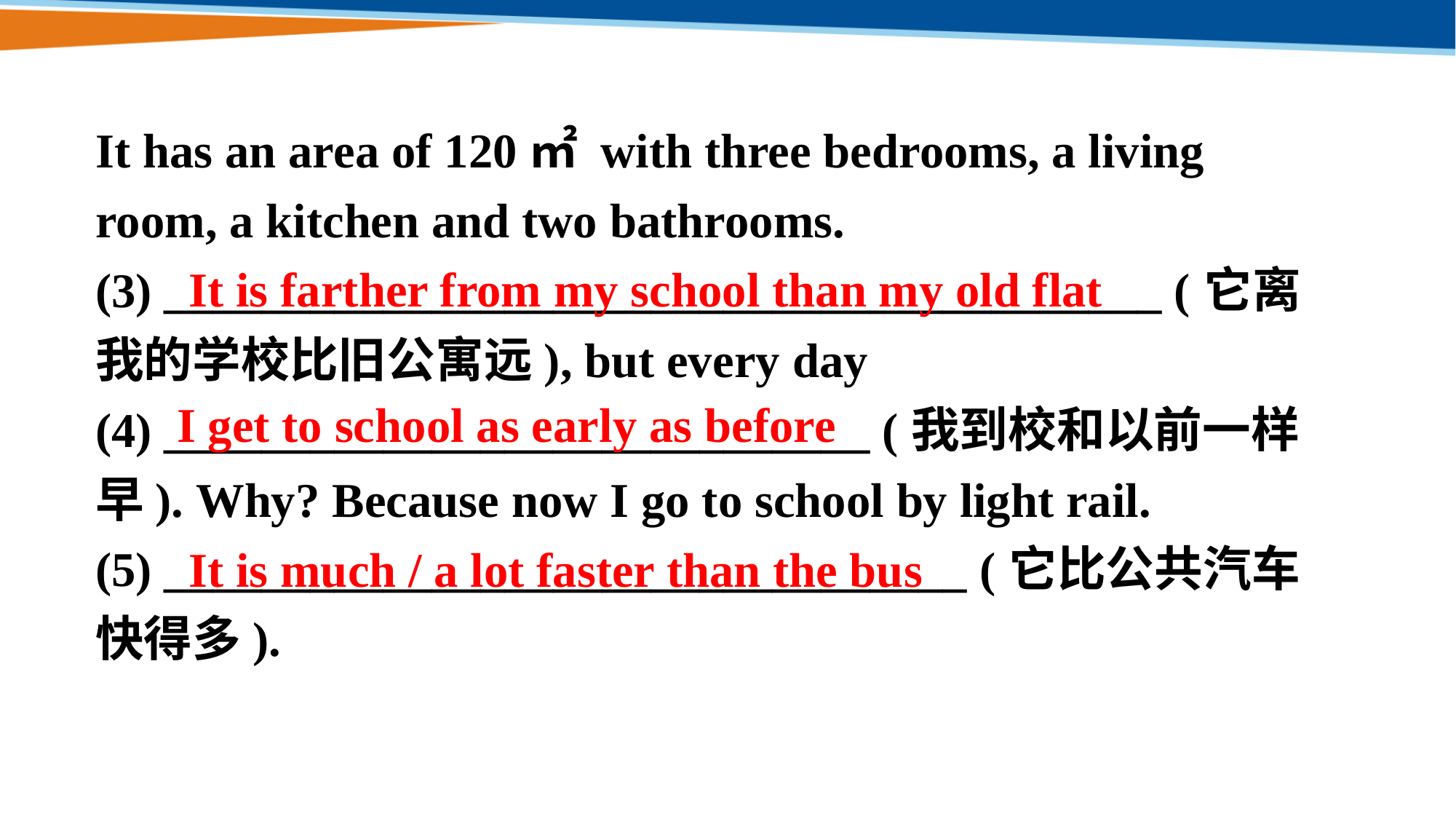

It has an area of 120㎡ with three bedrooms, a living room, a kitchen and two bathrooms.
(3) _________________________________________ (它离我的学校比旧公寓远), but every day
(4) _____________________________ (我到校和以前一样早). Why? Because now I go to school by light rail.
(5) _________________________________ (它比公共汽车快得多).
It is farther from my school than my old flat
I get to school as early as before
It is much / a lot faster than the bus